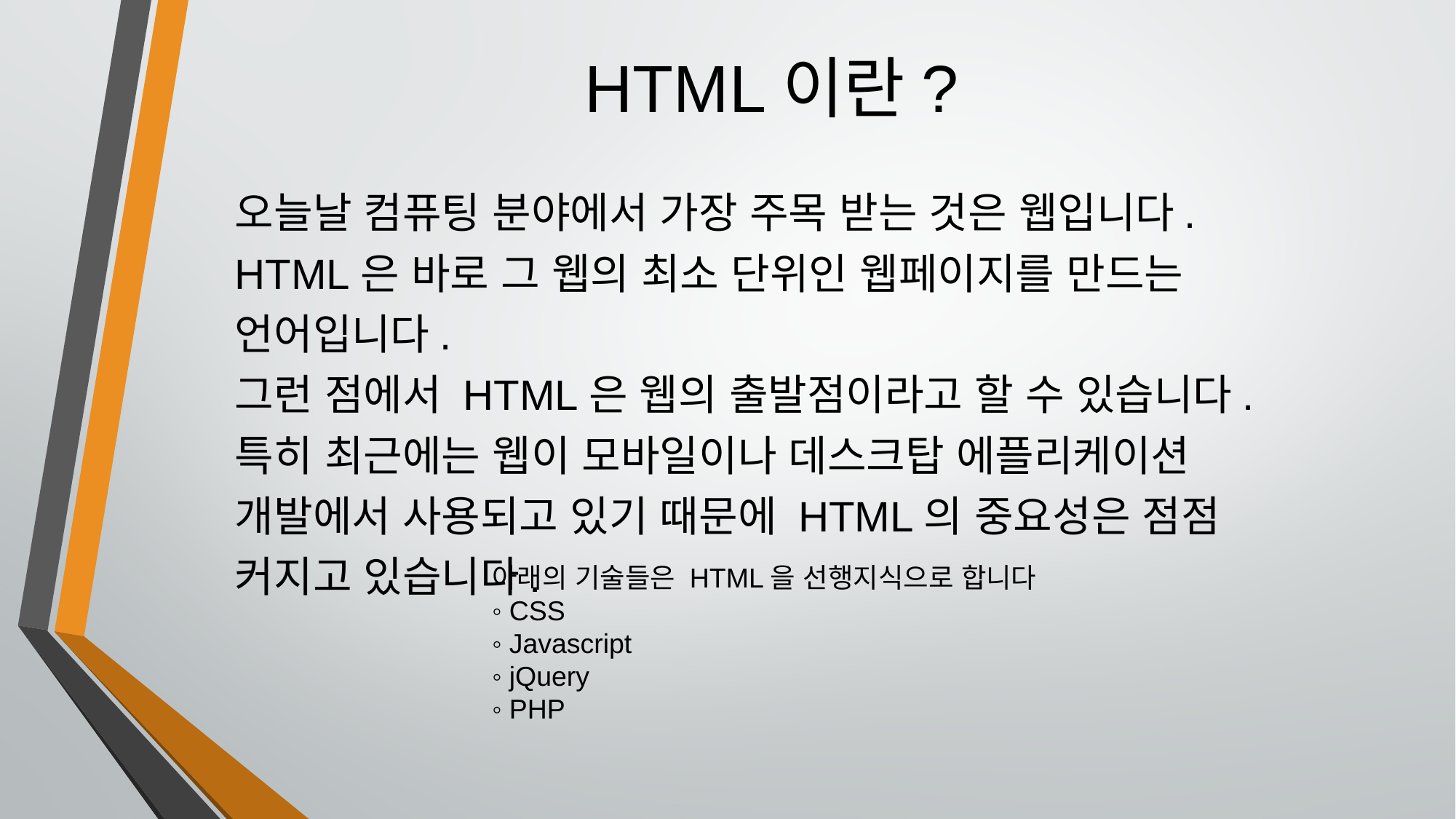

HTML이란?
오늘날 컴퓨팅 분야에서 가장 주목 받는 것은 웹입니다.
HTML은 바로 그 웹의 최소 단위인 웹페이지를 만드는 언어입니다.
그런 점에서 HTML은 웹의 출발점이라고 할 수 있습니다.
특히 최근에는 웹이 모바일이나 데스크탑 에플리케이션 개발에서 사용되고 있기 때문에 HTML의 중요성은 점점 커지고 있습니다.
아래의 기술들은 HTML을 선행지식으로 합니다
◦ CSS
◦ Javascript
◦ jQuery
◦ PHP